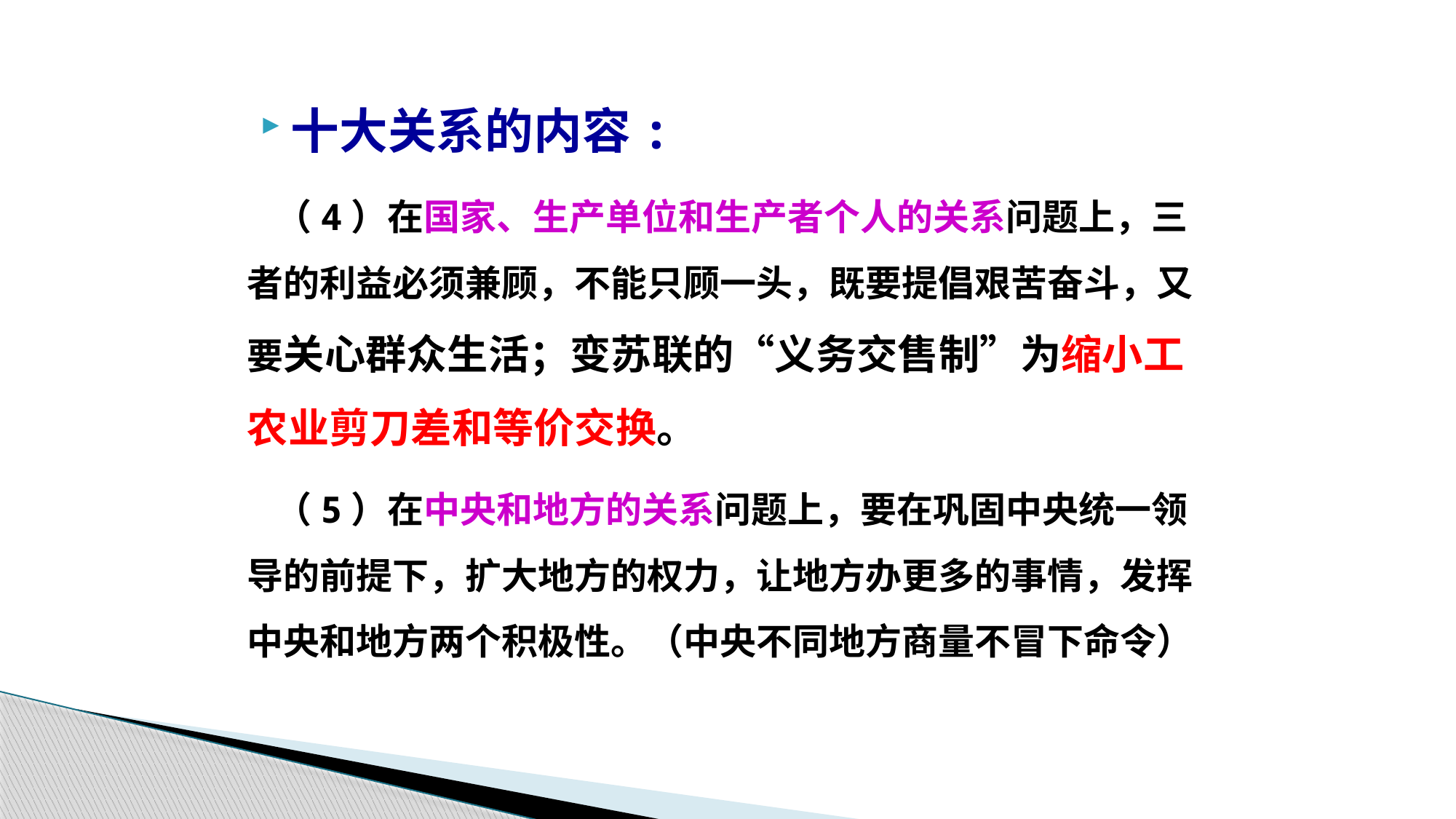

十大关系的内容:
  （4）在国家、生产单位和生产者个人的关系问题上，三者的利益必须兼顾，不能只顾一头，既要提倡艰苦奋斗，又要关心群众生活；变苏联的“义务交售制”为缩小工农业剪刀差和等价交换。
  （5）在中央和地方的关系问题上，要在巩固中央统一领导的前提下，扩大地方的权力，让地方办更多的事情，发挥中央和地方两个积极性。（中央不同地方商量不冒下命令）